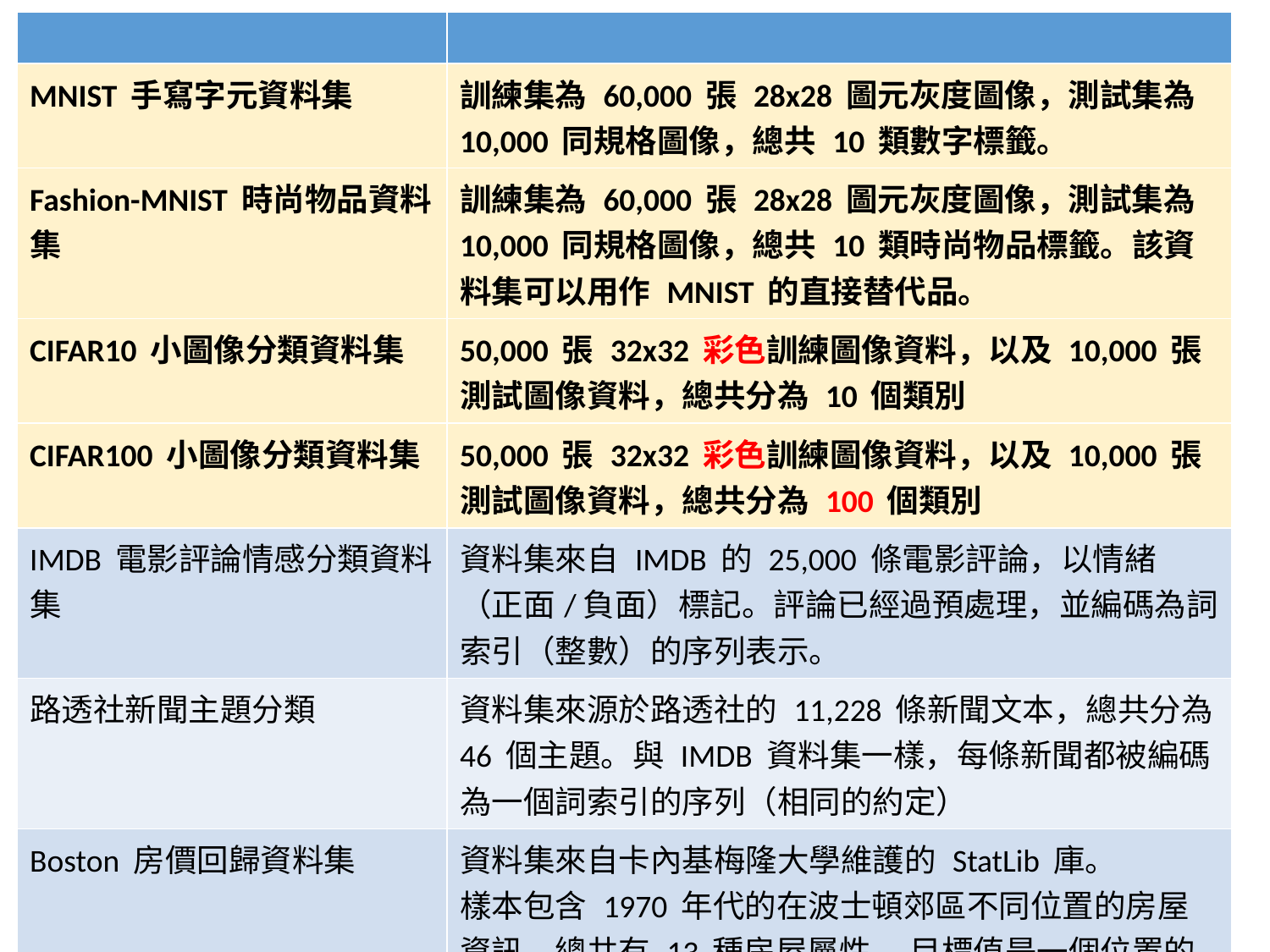

|  |  |
| --- | --- |
| MNIST 手寫字元資料集 | 訓練集為 60,000 張 28x28 圖元灰度圖像，測試集為 10,000 同規格圖像，總共 10 類數字標籤。 |
| Fashion-MNIST 時尚物品資料集 | 訓練集為 60,000 張 28x28 圖元灰度圖像，測試集為 10,000 同規格圖像，總共 10 類時尚物品標籤。該資料集可以用作 MNIST 的直接替代品。 |
| CIFAR10 小圖像分類資料集 | 50,000 張 32x32 彩色訓練圖像資料，以及 10,000 張測試圖像資料，總共分為 10 個類別 |
| CIFAR100 小圖像分類資料集 | 50,000 張 32x32 彩色訓練圖像資料，以及 10,000 張測試圖像資料，總共分為 100 個類別 |
| IMDB 電影評論情感分類資料集 | 資料集來自 IMDB 的 25,000 條電影評論，以情緒（正面/負面）標記。評論已經過預處理，並編碼為詞索引（整數）的序列表示。 |
| 路透社新聞主題分類 | 資料集來源於路透社的 11,228 條新聞文本，總共分為 46 個主題。與 IMDB 資料集一樣，每條新聞都被編碼為一個詞索引的序列（相同的約定） |
| Boston 房價回歸資料集 | 資料集來自卡內基梅隆大學維護的 StatLib 庫。 樣本包含 1970 年代的在波士頓郊區不同位置的房屋資訊，總共有 13 種房屋屬性。 目標值是一個位置的房屋的中值（單位：k$）。 |